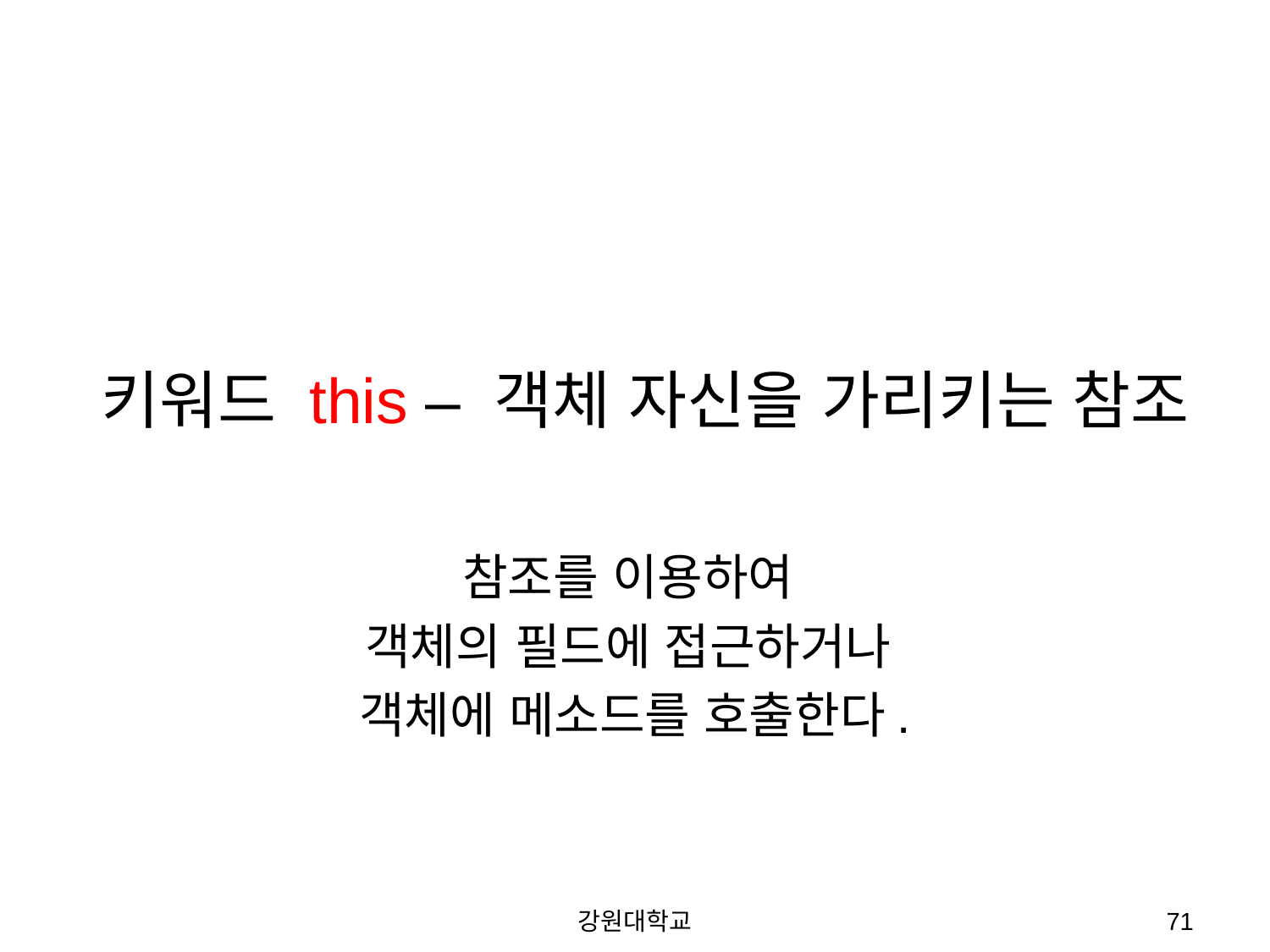

# 키워드 this – 객체 자신을 가리키는 참조
참조를 이용하여
객체의 필드에 접근하거나
객체에 메소드를 호출한다.
강원대학교
71